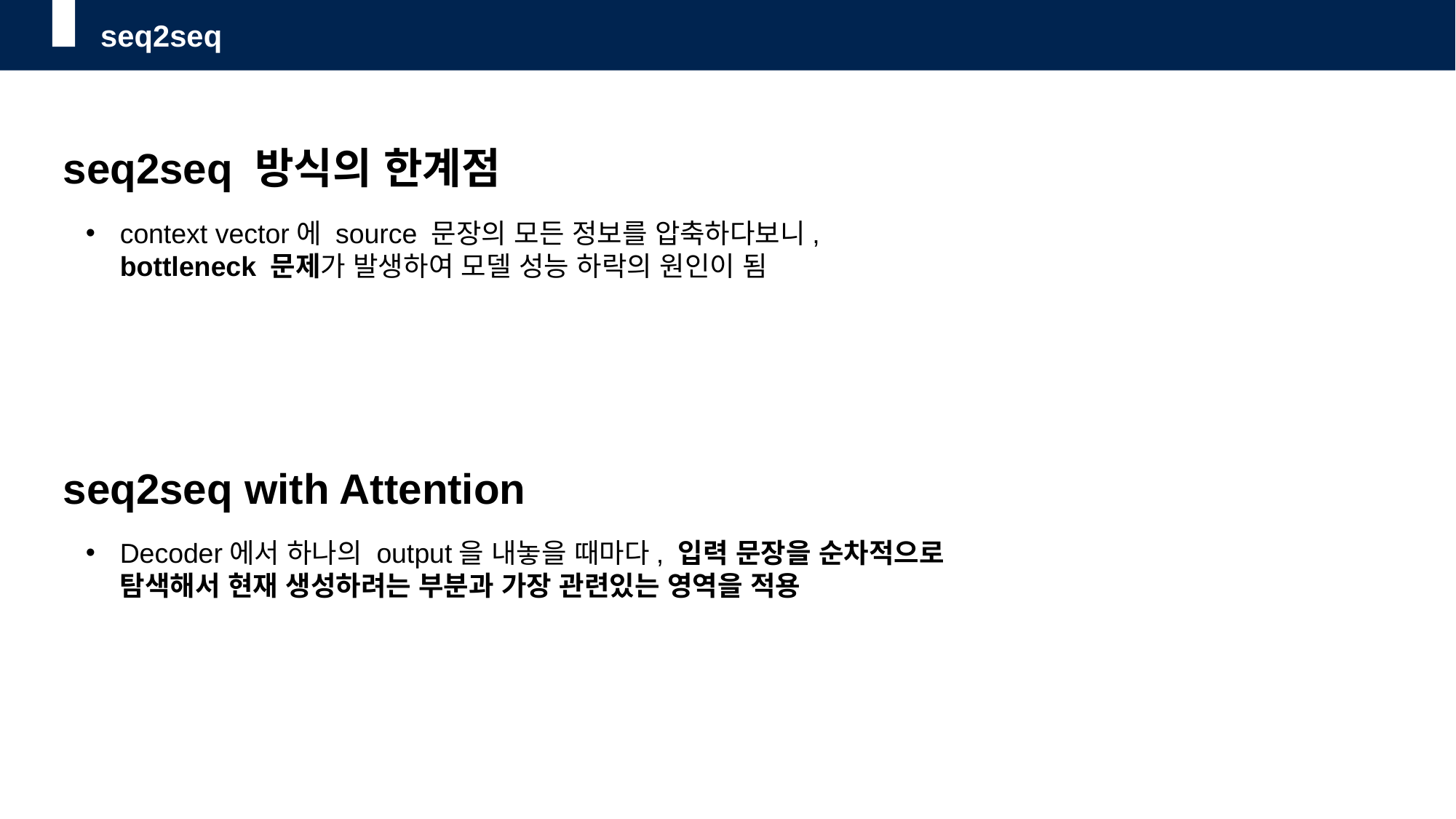

seq2seq
seq2seq 방식의 한계점
context vector에 source 문장의 모든 정보를 압축하다보니, bottleneck 문제가 발생하여 모델 성능 하락의 원인이 됨
seq2seq with Attention
Decoder에서 하나의 output을 내놓을 때마다, 입력 문장을 순차적으로 탐색해서 현재 생성하려는 부분과 가장 관련있는 영역을 적용